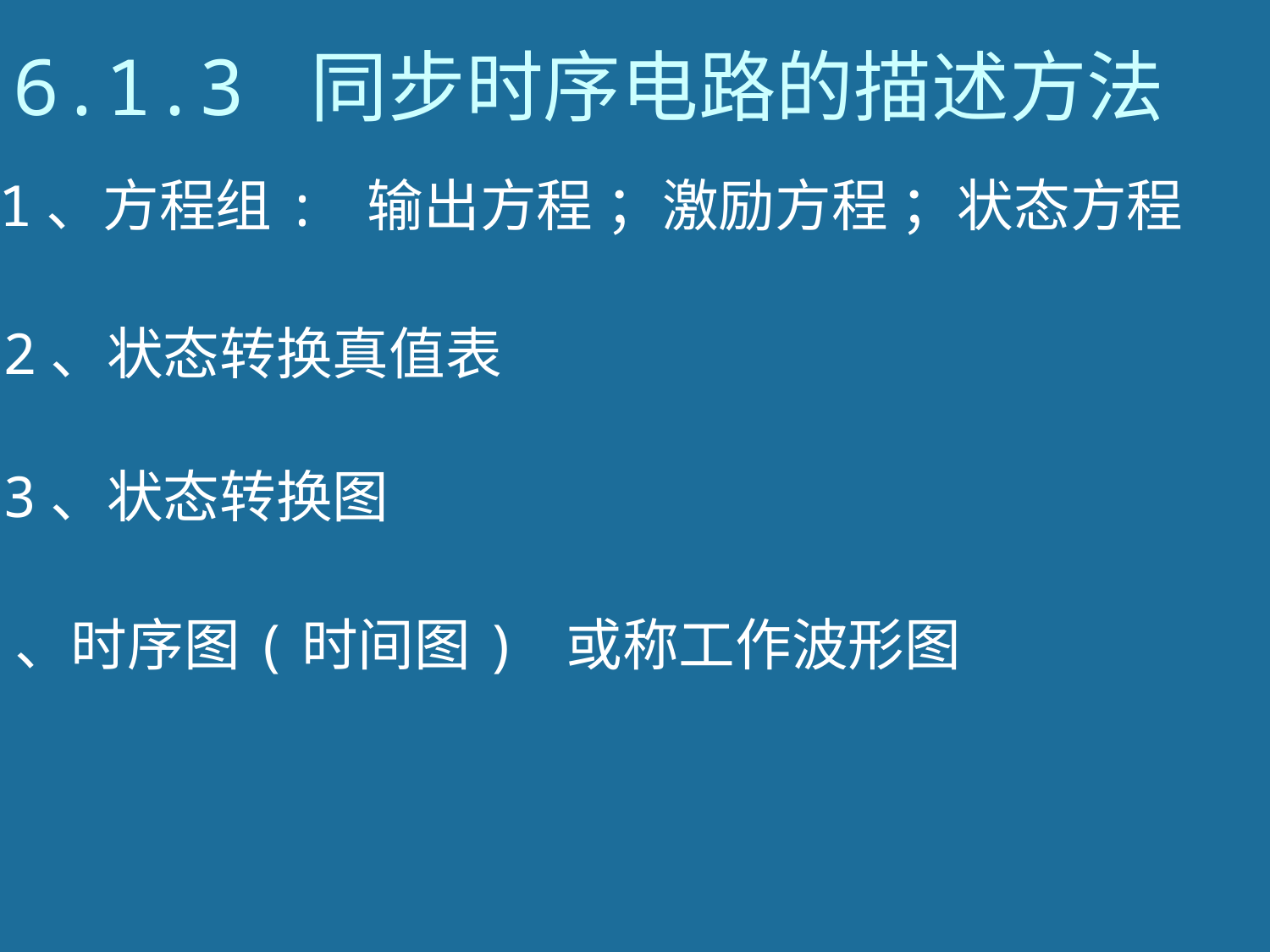

# 6.1.3 同步时序电路的描述方法

1、方程组: 输出方程 ；激励方程 ；状态方程
2、状态转换真值表
3、状态转换图
4、时序图(时间图) 或称工作波形图
15